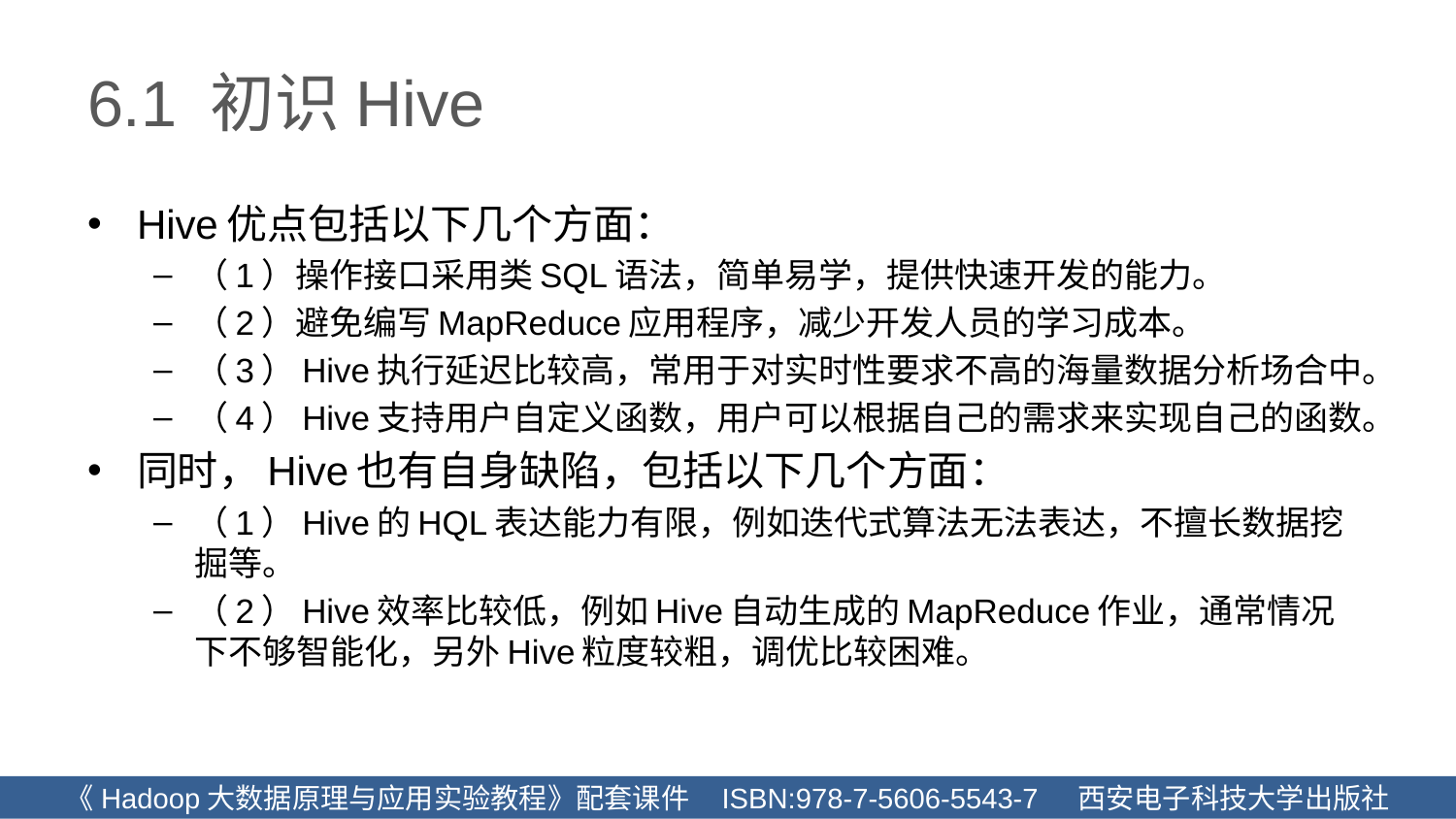

# 6.1 初识Hive
Hive优点包括以下几个方面：
（1）操作接口采用类SQL语法，简单易学，提供快速开发的能力。
（2）避免编写MapReduce应用程序，减少开发人员的学习成本。
（3）Hive执行延迟比较高，常用于对实时性要求不高的海量数据分析场合中。
（4）Hive支持用户自定义函数，用户可以根据自己的需求来实现自己的函数。
同时，Hive也有自身缺陷，包括以下几个方面：
（1）Hive的HQL表达能力有限，例如迭代式算法无法表达，不擅长数据挖掘等。
（2）Hive效率比较低，例如Hive自动生成的MapReduce作业，通常情况下不够智能化，另外Hive粒度较粗，调优比较困难。